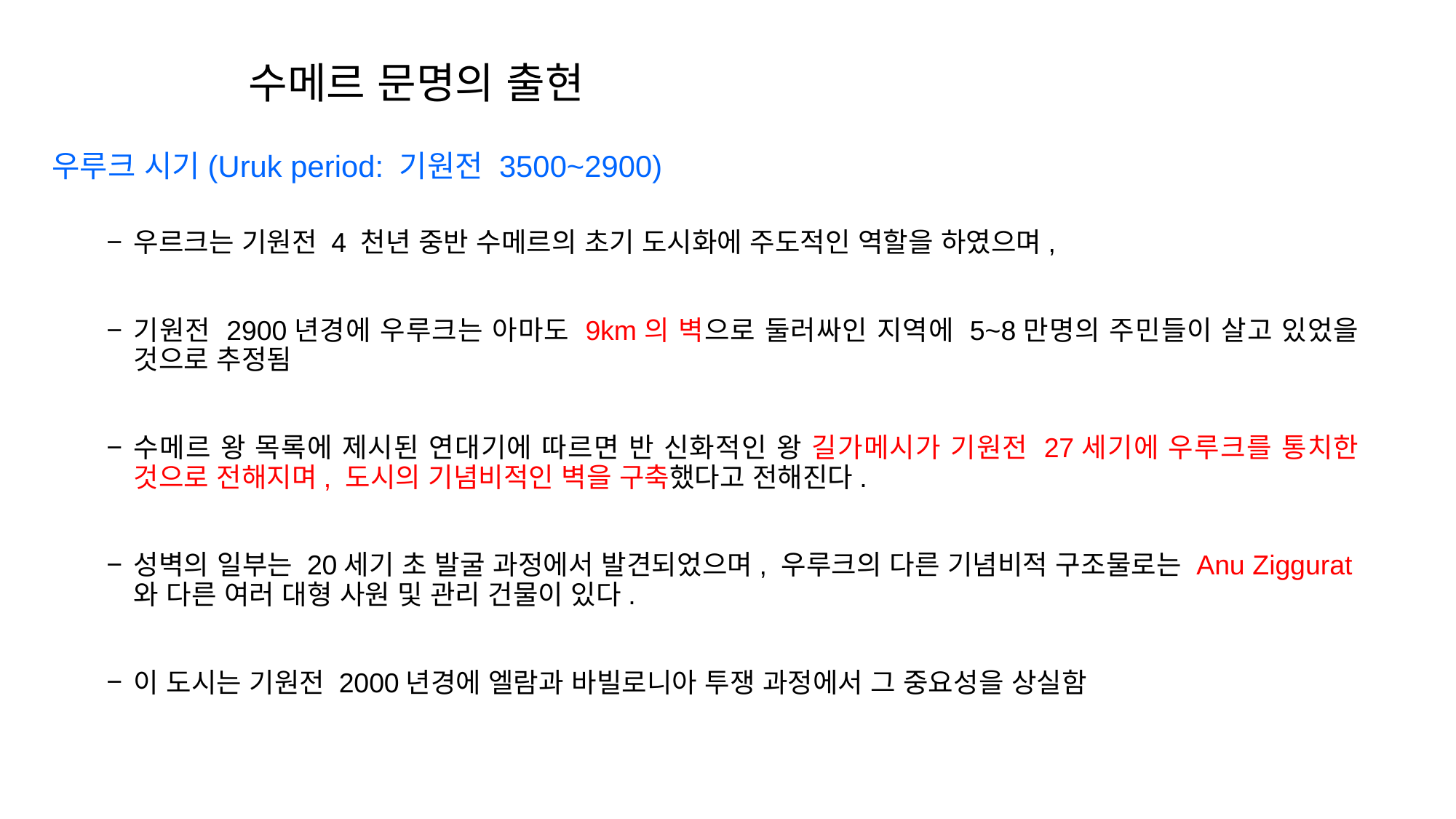

수메르 문명의 출현
우루크 시기(Uruk period: 기원전 3500~2900)

우르크는 기원전 4 천년 중반 수메르의 초기 도시화에 주도적인 역할을 하였으며,

기원전 2900년경에 우루크는 아마도 9km의 벽으로 둘러싸인 지역에 5~8만명의 주민들이 살고 있었을 것으로 추정됨

수메르 왕 목록에 제시된 연대기에 따르면 반 신화적인 왕 길가메시가 기원전 27세기에 우루크를 통치한 것으로 전해지며, 도시의 기념비적인 벽을 구축했다고 전해진다.

성벽의 일부는 20세기 초 발굴 과정에서 발견되었으며, 우루크의 다른 기념비적 구조물로는 Anu Ziggurat와 다른 여러 대형 사원 및 관리 건물이 있다.

이 도시는 기원전 2000년경에 엘람과 바빌로니아 투쟁 과정에서 그 중요성을 상실함